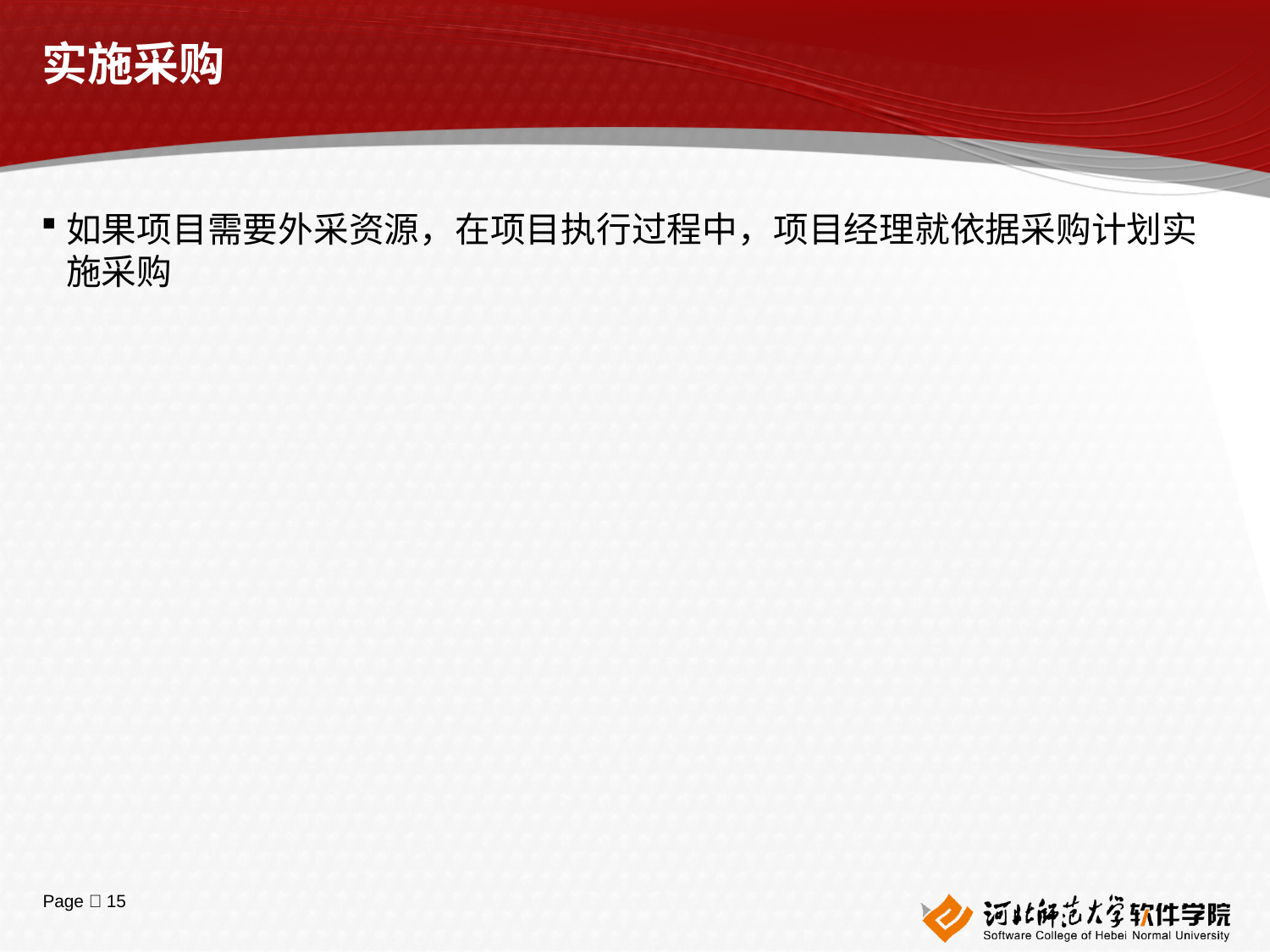

# 实施采购
如果项目需要外采资源，在项目执行过程中，项目经理就依据采购计划实施采购